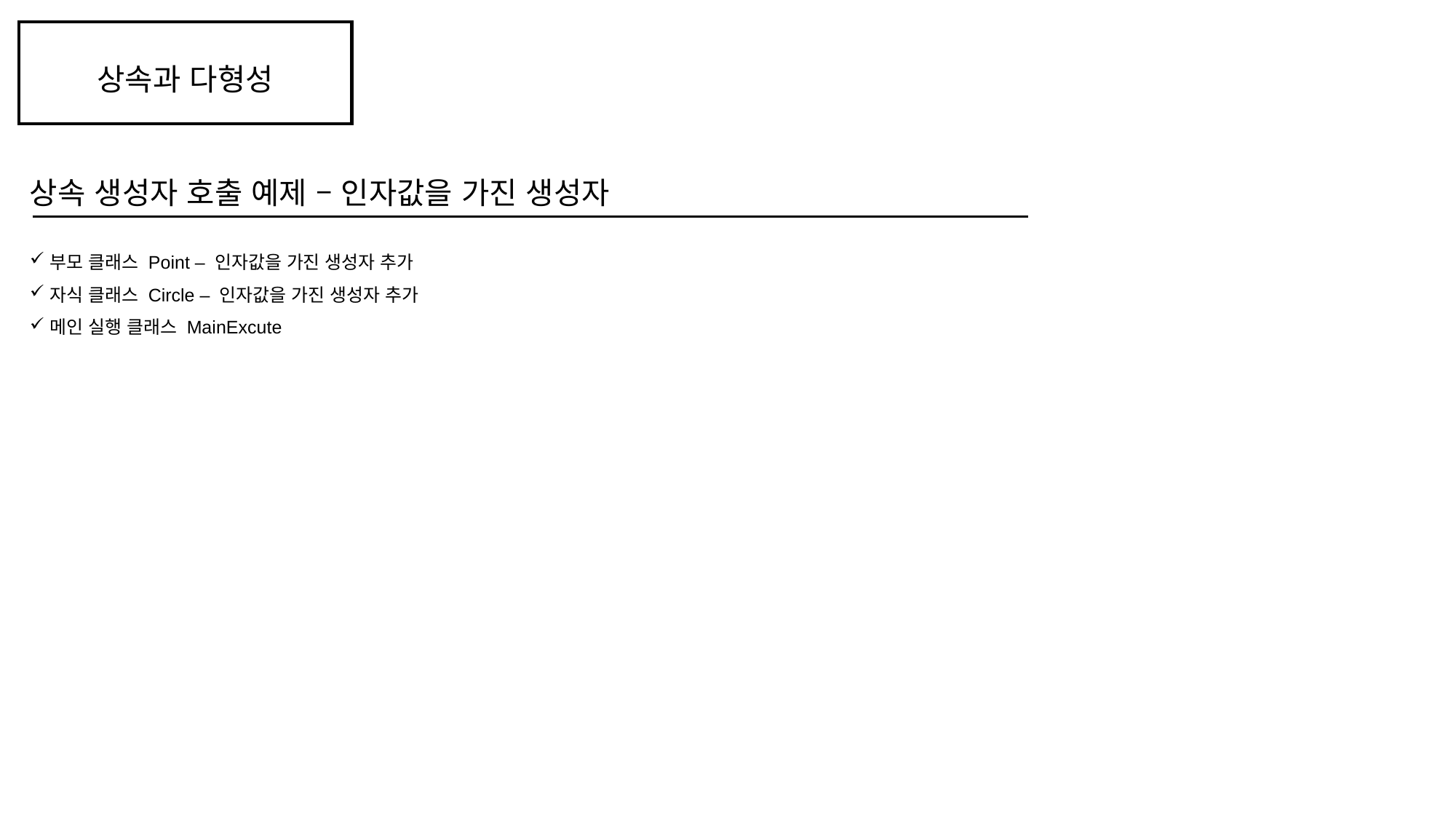

상속과 다형성
상속 생성자 호출 예제 – 인자값을 가진 생성자
부모 클래스 Point – 인자값을 가진 생성자 추가
자식 클래스 Circle – 인자값을 가진 생성자 추가
메인 실행 클래스 MainExcute